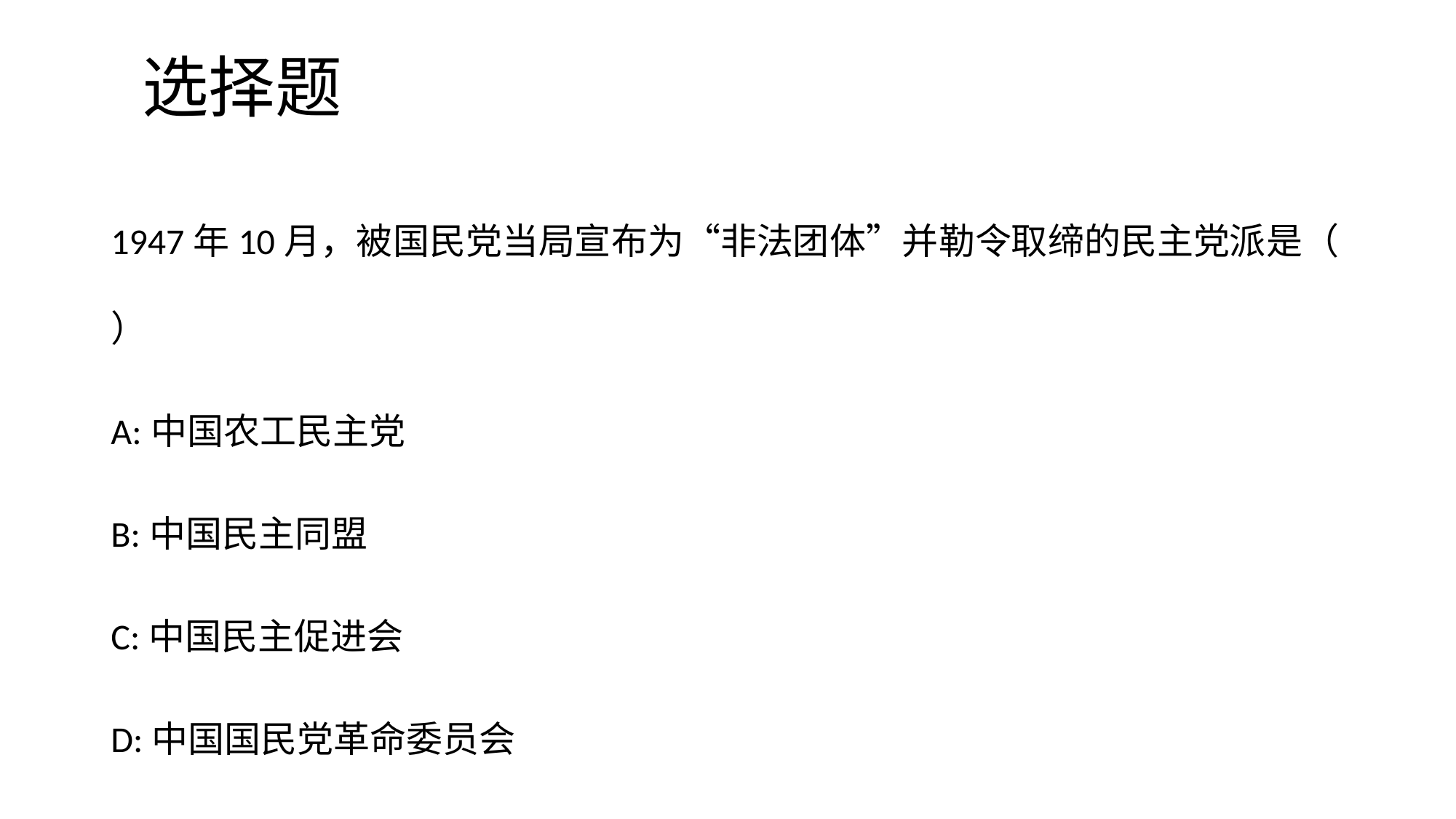

# 选择题
1947年10月，被国民党当局宣布为“非法团体”并勒令取缔的民主党派是（ ）
A:中国农工民主党
B:中国民主同盟
C:中国民主促进会
D:中国国民党革命委员会